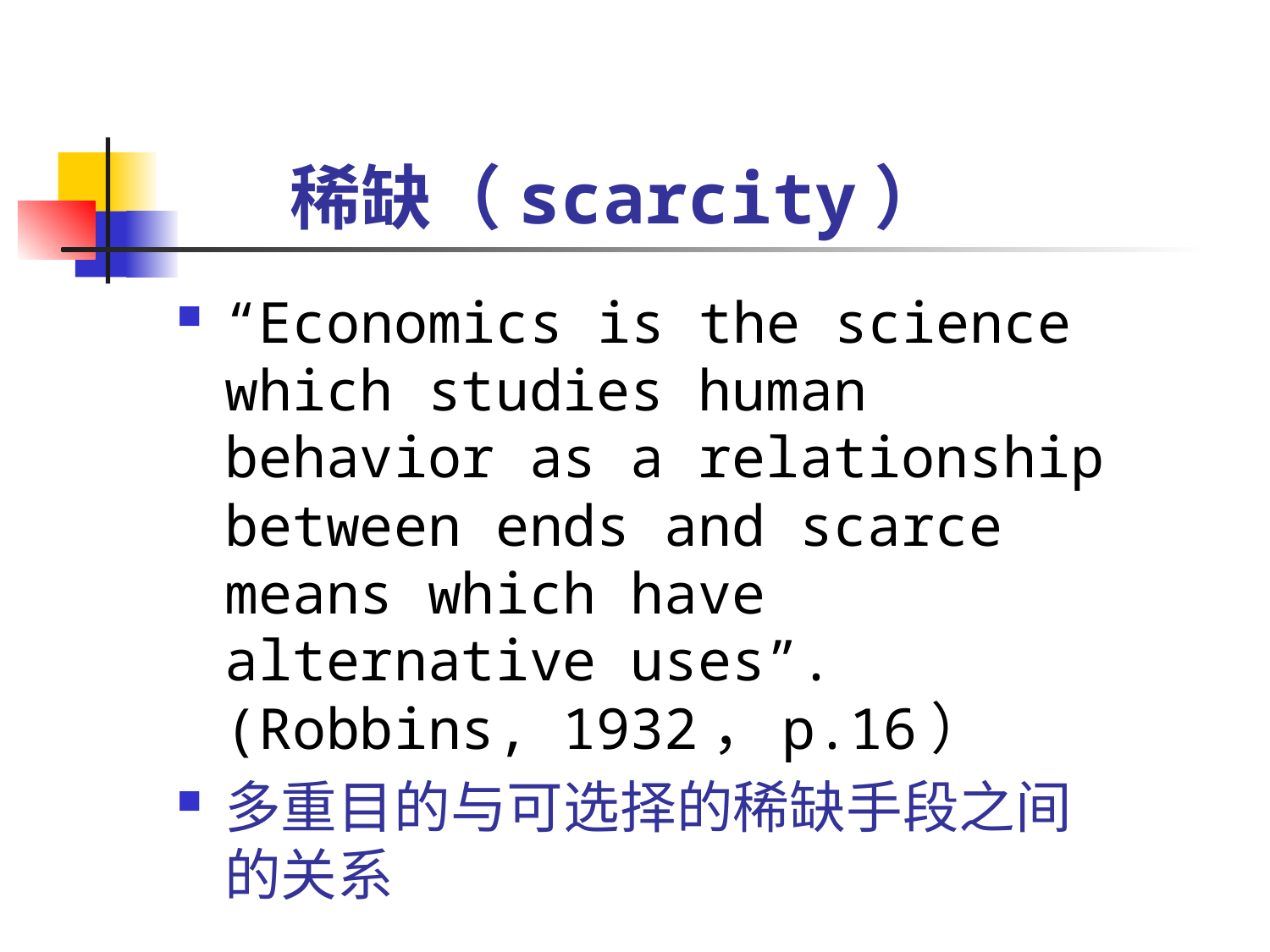

# 稀缺（scarcity）
“Economics is the science which studies human behavior as a relationship between ends and scarce means which have alternative uses”. (Robbins, 1932，p.16）
多重目的与可选择的稀缺手段之间的关系